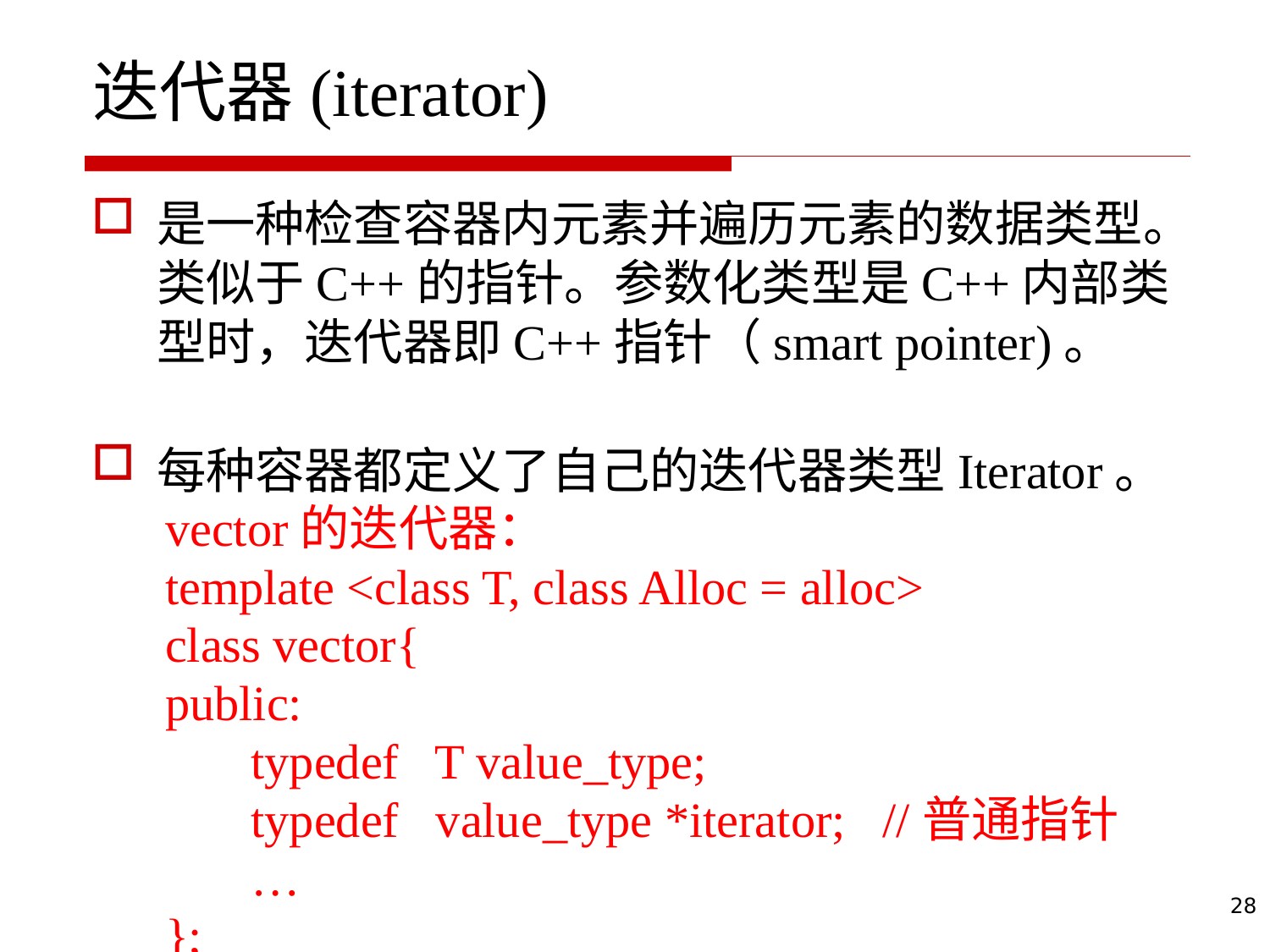

# 迭代器(iterator)
是一种检查容器内元素并遍历元素的数据类型。类似于C++的指针。参数化类型是C++内部类型时，迭代器即C++指针（smart pointer)。

每种容器都定义了自己的迭代器类型Iterator。
      vector的迭代器：
      template <class T, class Alloc = alloc>
      class vector{
      public:
             typedef   T value_type;
             typedef   value_type *iterator;   //普通指针
             …
      };
28